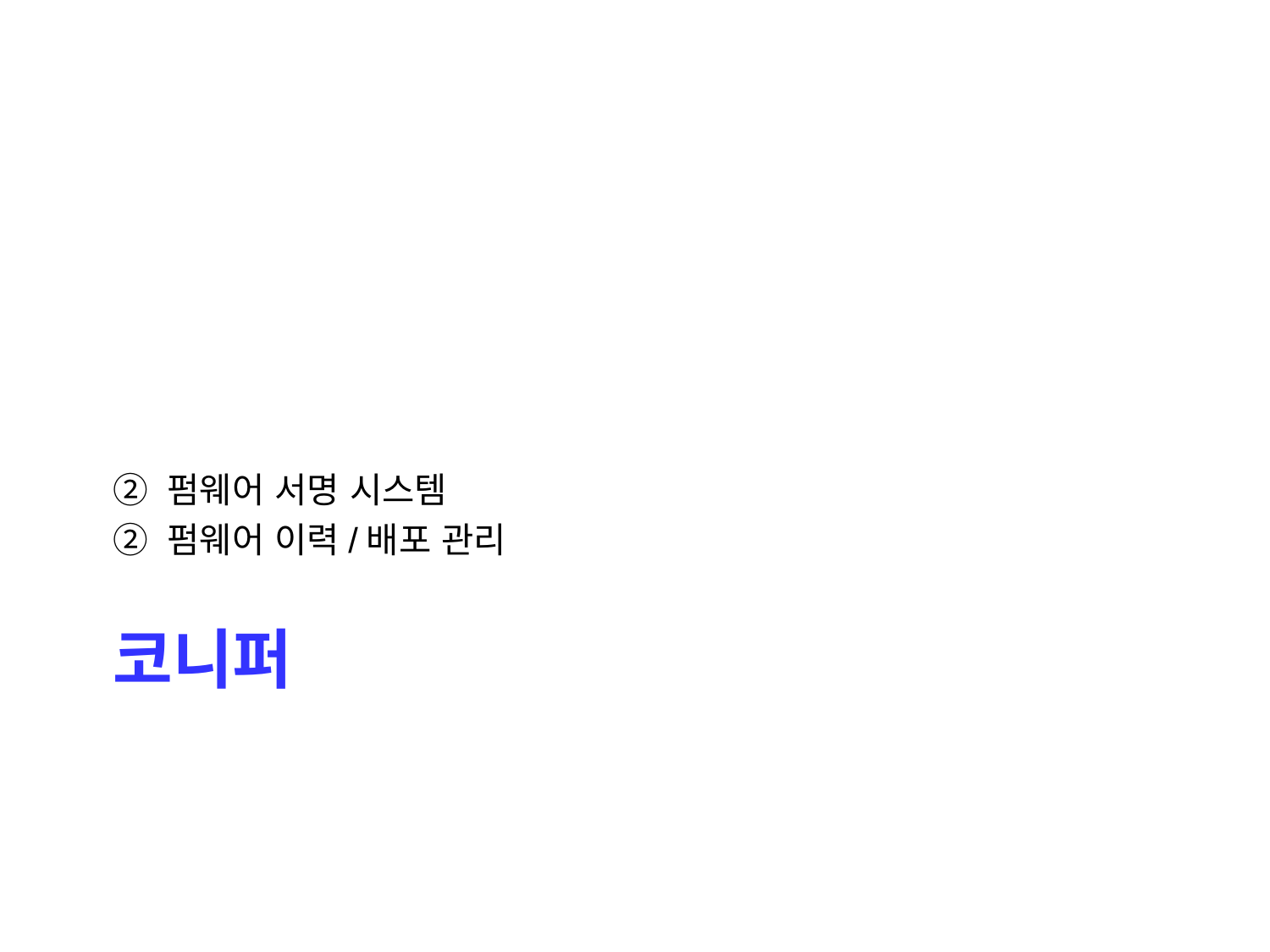

② 펌웨어 서명 시스템
② 펌웨어 이력/배포 관리

# 코니퍼